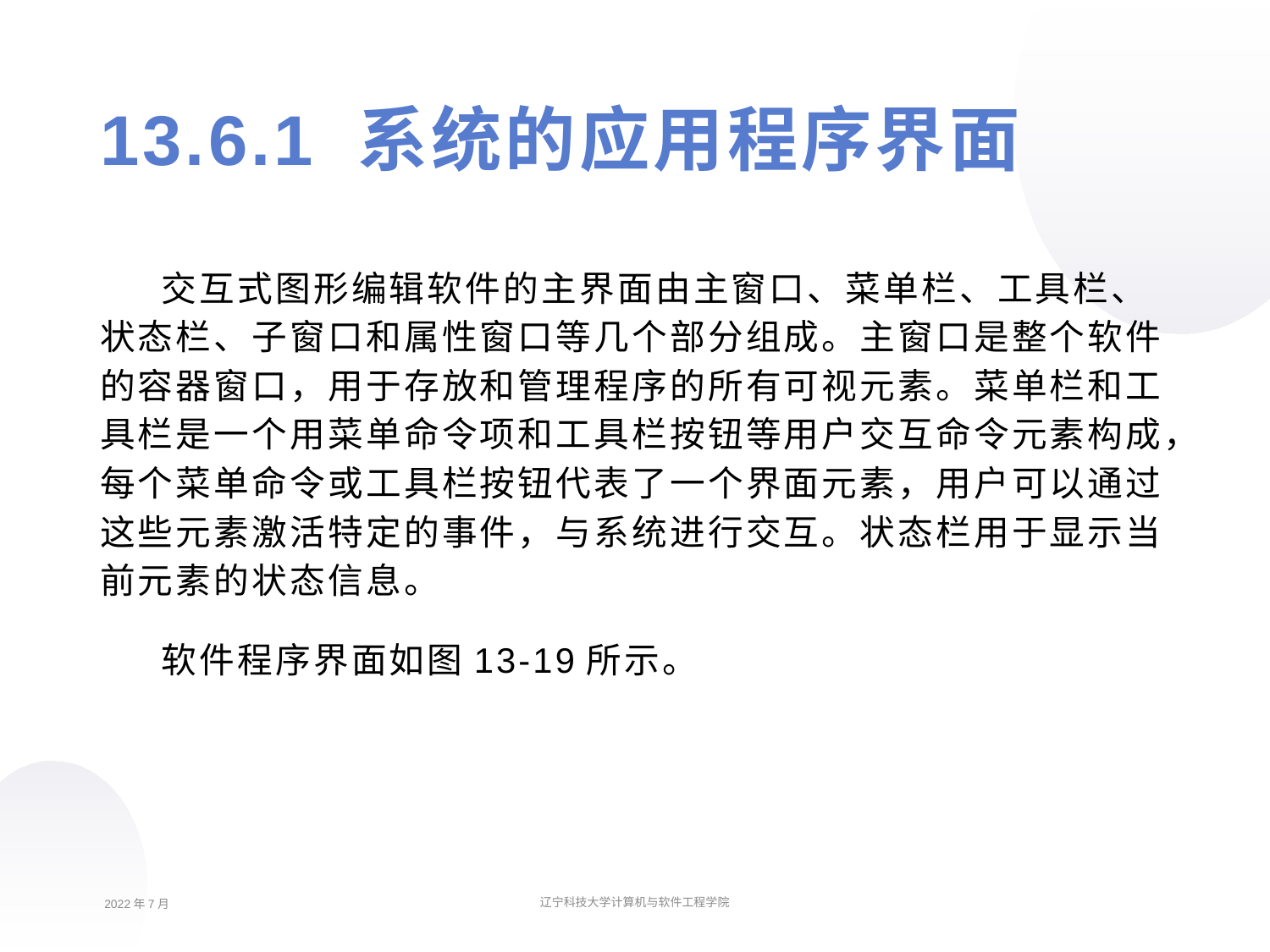

13.6.1 系统的应用程序界面
交互式图形编辑软件的主界面由主窗口、菜单栏、工具栏、状态栏、子窗口和属性窗口等几个部分组成。主窗口是整个软件的容器窗口，用于存放和管理程序的所有可视元素。菜单栏和工具栏是一个用菜单命令项和工具栏按钮等用户交互命令元素构成，每个菜单命令或工具栏按钮代表了一个界面元素，用户可以通过这些元素激活特定的事件，与系统进行交互。状态栏用于显示当前元素的状态信息。
软件程序界面如图13-19所示。

2022年7月
辽宁科技大学计算机与软件工程学院
106